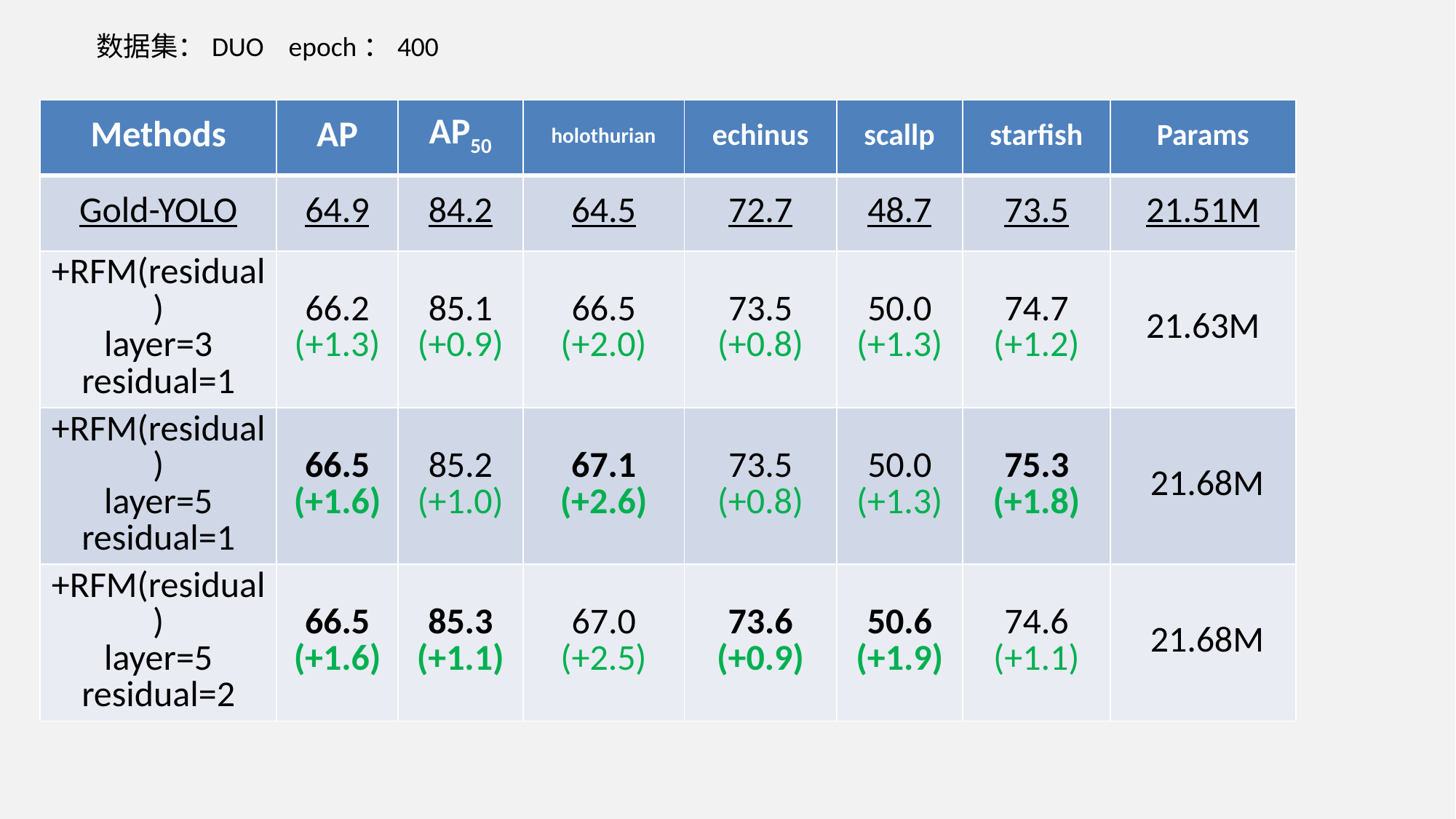

数据集：DUO    epoch：400
| Methods | AP | AP50 | holothurian | echinus | scallp | starfish | Params |
| --- | --- | --- | --- | --- | --- | --- | --- |
| Gold-YOLO | 64.9 | 84.2 | 64.5 | 72.7 | 48.7 | 73.5 | 21.51M |
| +RFM(residual) layer=3 residual=1 | 66.2 (+1.3) | 85.1 (+0.9) | 66.5 (+2.0) | 73.5 (+0.8) | 50.0 (+1.3) | 74.7 (+1.2) | 21.63M |
| +RFM(residual) layer=5 residual=1 | 66.5 (+1.6) | 85.2 (+1.0) | 67.1 (+2.6) | 73.5 (+0.8) | 50.0 (+1.3) | 75.3 (+1.8) | 21.68M |
| +RFM(residual) layer=5 residual=2 | 66.5 (+1.6) | 85.3 (+1.1) | 67.0 (+2.5) | 73.6 (+0.9) | 50.6 (+1.9) | 74.6 (+1.1) | 21.68M |